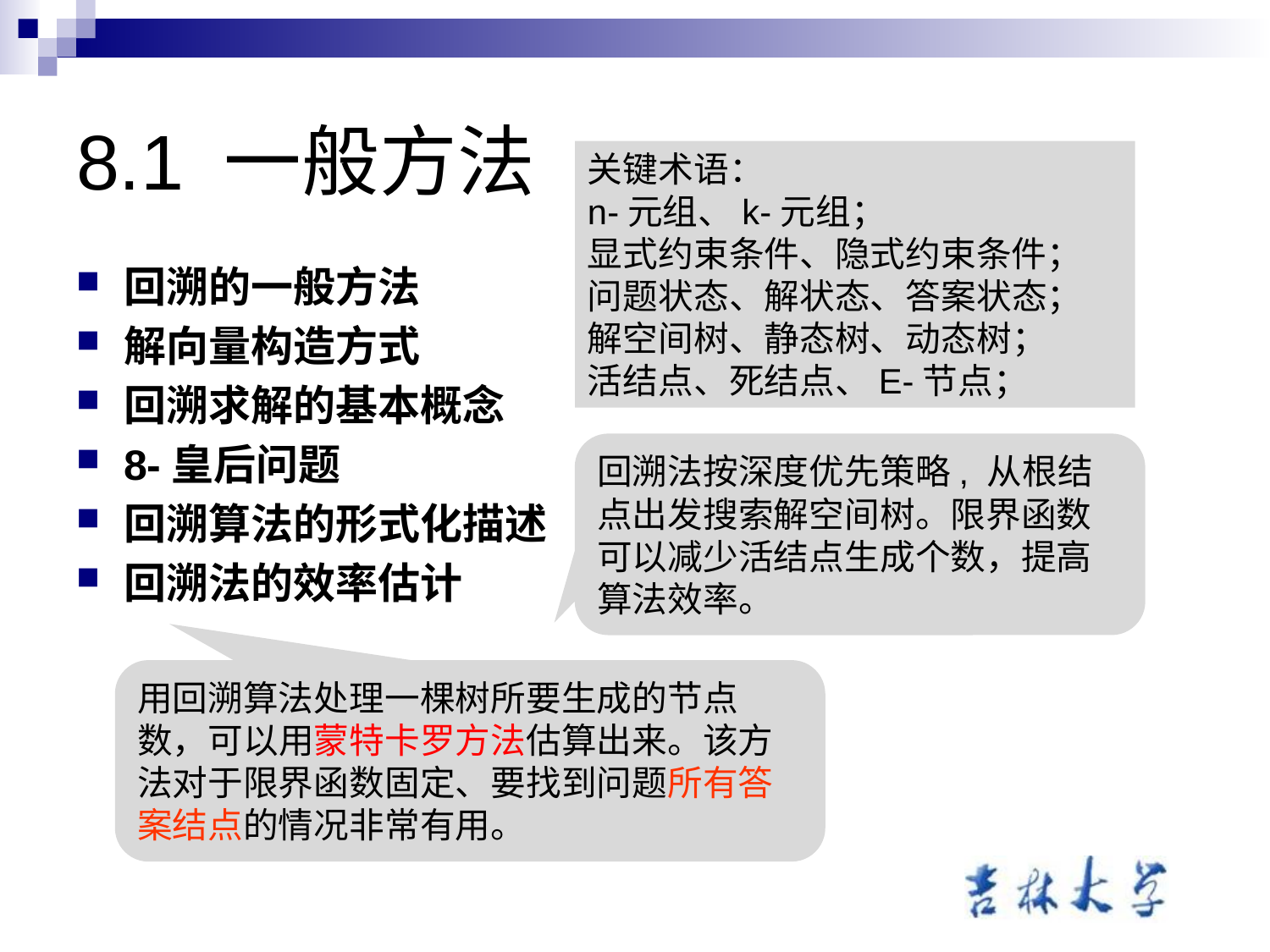

# 8.1 一般方法
关键术语：
n-元组、k-元组；
显式约束条件、隐式约束条件；
问题状态、解状态、答案状态；
解空间树、静态树、动态树；
活结点、死结点、E-节点；
回溯的一般方法
解向量构造方式
回溯求解的基本概念
8-皇后问题
回溯算法的形式化描述
回溯法的效率估计

回溯法按深度优先策略, 从根结点出发搜索解空间树。限界函数可以减少活结点生成个数，提高算法效率。
用回溯算法处理一棵树所要生成的节点数，可以用蒙特卡罗方法估算出来。该方法对于限界函数固定、要找到问题所有答案结点的情况非常有用。